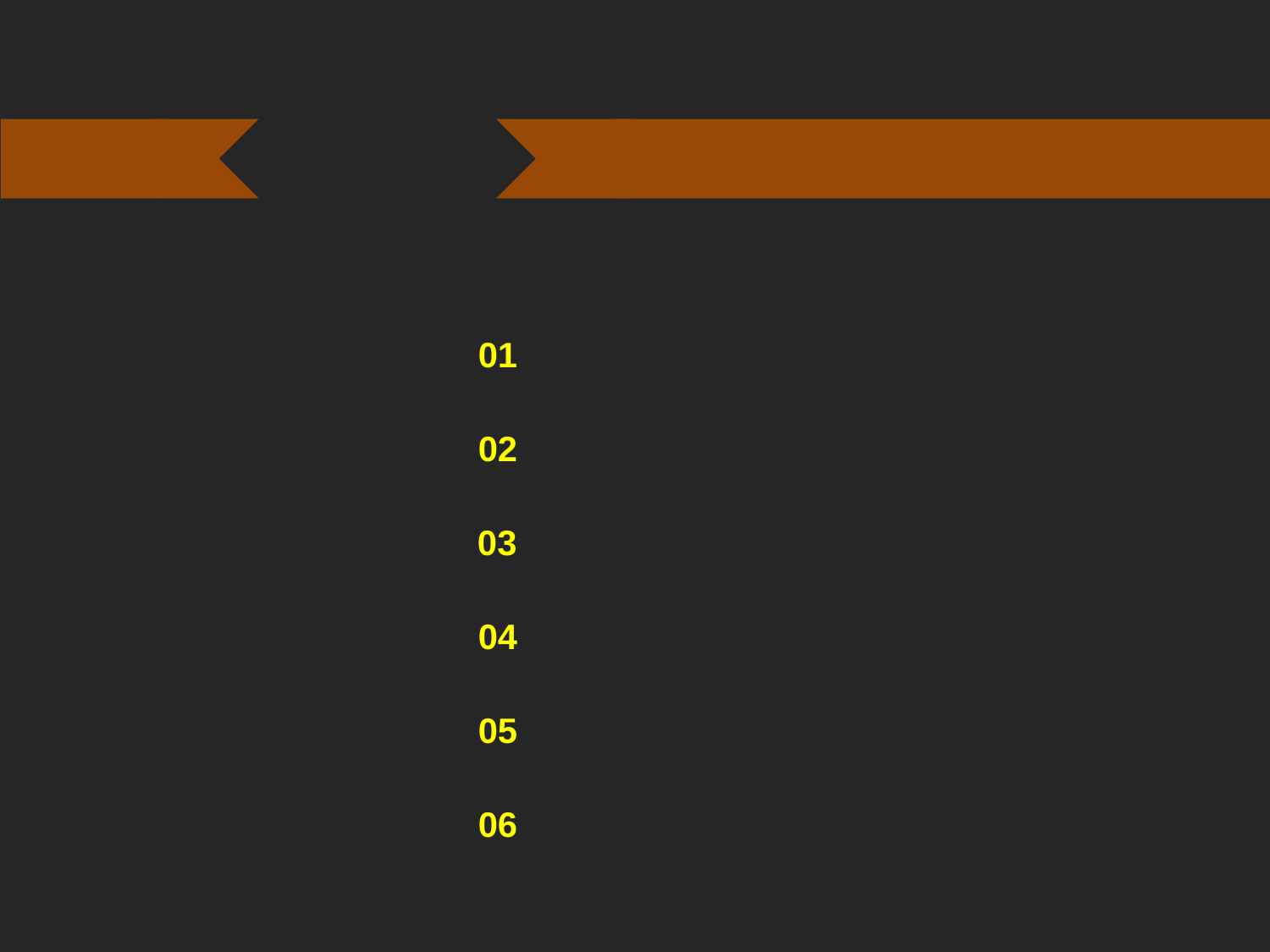

CONTENTS
01 배경 및 필요성
02 개발 내용
03 동영상 시연
04 작품 해석
05 개발 환경
06 작업 분담